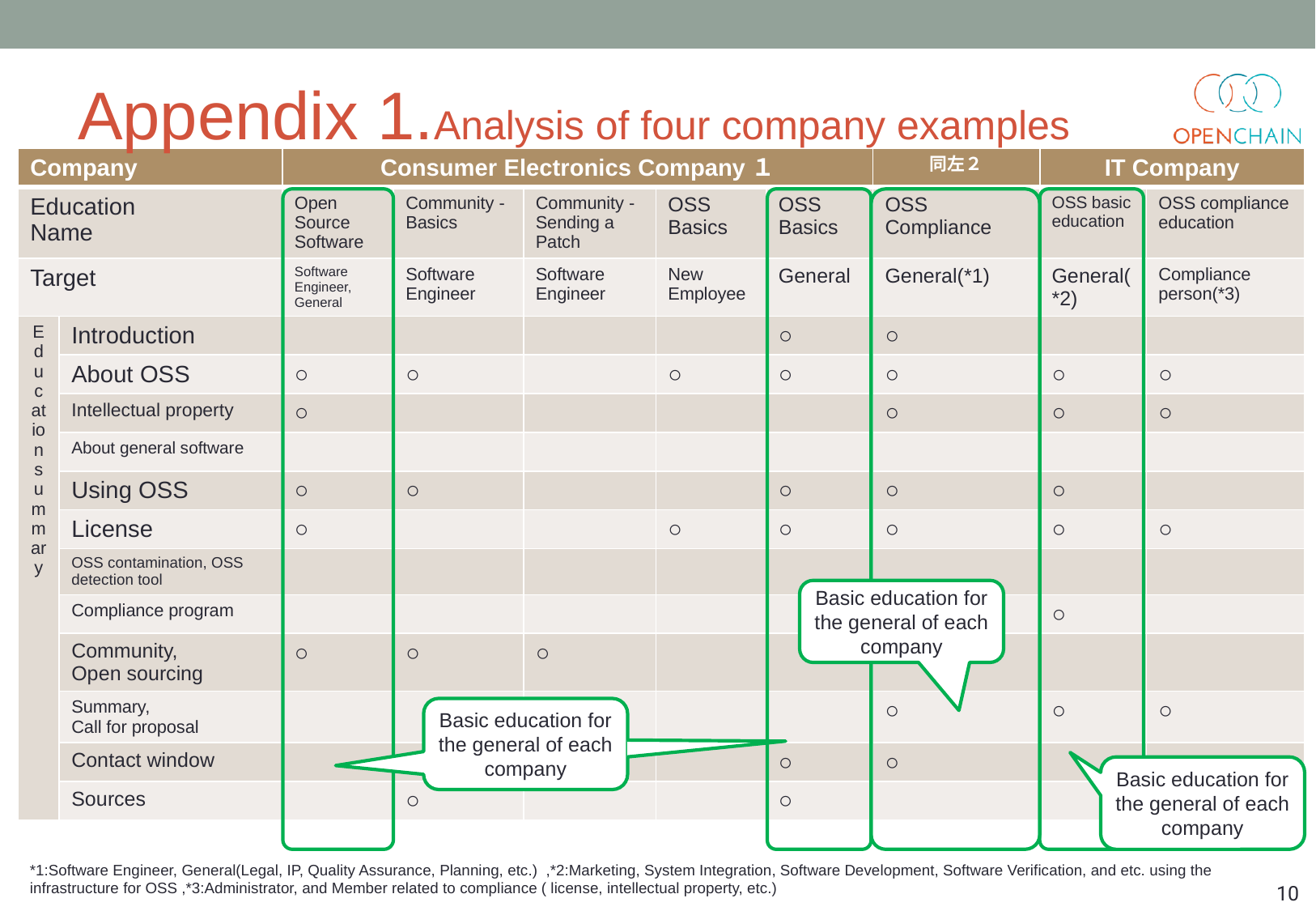

# Appendix 1.Analysis of four company examples
| Company |  | Consumer Electronics Company１ |  |  |  |  | 同左２ | IT Company |  |
| --- | --- | --- | --- | --- | --- | --- | --- | --- | --- |
| Education Name |  | Open Source Software | Community - Basics | Community - Sending a Patch | OSS Basics | OSS Basics | OSS Compliance | OSS basic education | OSS compliance education |
| Target |  | Software Engineer, General | Software Engineer | Software Engineer | New Employee | General | General(\*1) | General(\*2) | Compliance person(\*3) |
| Education summary | Introduction |  |  |  |  | ○ | ○ |  |  |
|  | About OSS | ○ | ○ |  | ○ | ○ | ○ | ○ | ○ |
|  | Intellectual property | ○ |  |  |  |  | ○ | ○ | ○ |
|  | About general software |  |  |  |  |  |  |  |  |
|  | Using OSS | ○ | ○ |  |  | ○ | ○ | ○ |  |
|  | License | ○ |  |  | ○ | ○ | ○ | ○ | ○ |
|  | OSS contamination, OSS detection tool |  |  |  |  |  |  |  |  |
|  | Compliance program |  |  |  |  |  |  | ○ |  |
|  | Community, Open sourcing | ○ | ○ | ○ |  |  |  |  |  |
|  | Summary, Call for proposal |  |  |  |  |  | ○ | ○ | ○ |
|  | Contact window |  |  |  |  | ○ | ○ |  |  |
|  | Sources |  | ○ |  |  | ○ |  |  |  |

Basic education for the general of each company
Basic education for the general of each company

Basic education for the general of each company
*1:Software Engineer, General(Legal, IP, Quality Assurance, Planning, etc.)  ,*2:Marketing, System Integration, Software Development, Software Verification, and etc. using the infrastructure for OSS ,*3:Administrator, and Member related to compliance ( license, intellectual property, etc.)
10